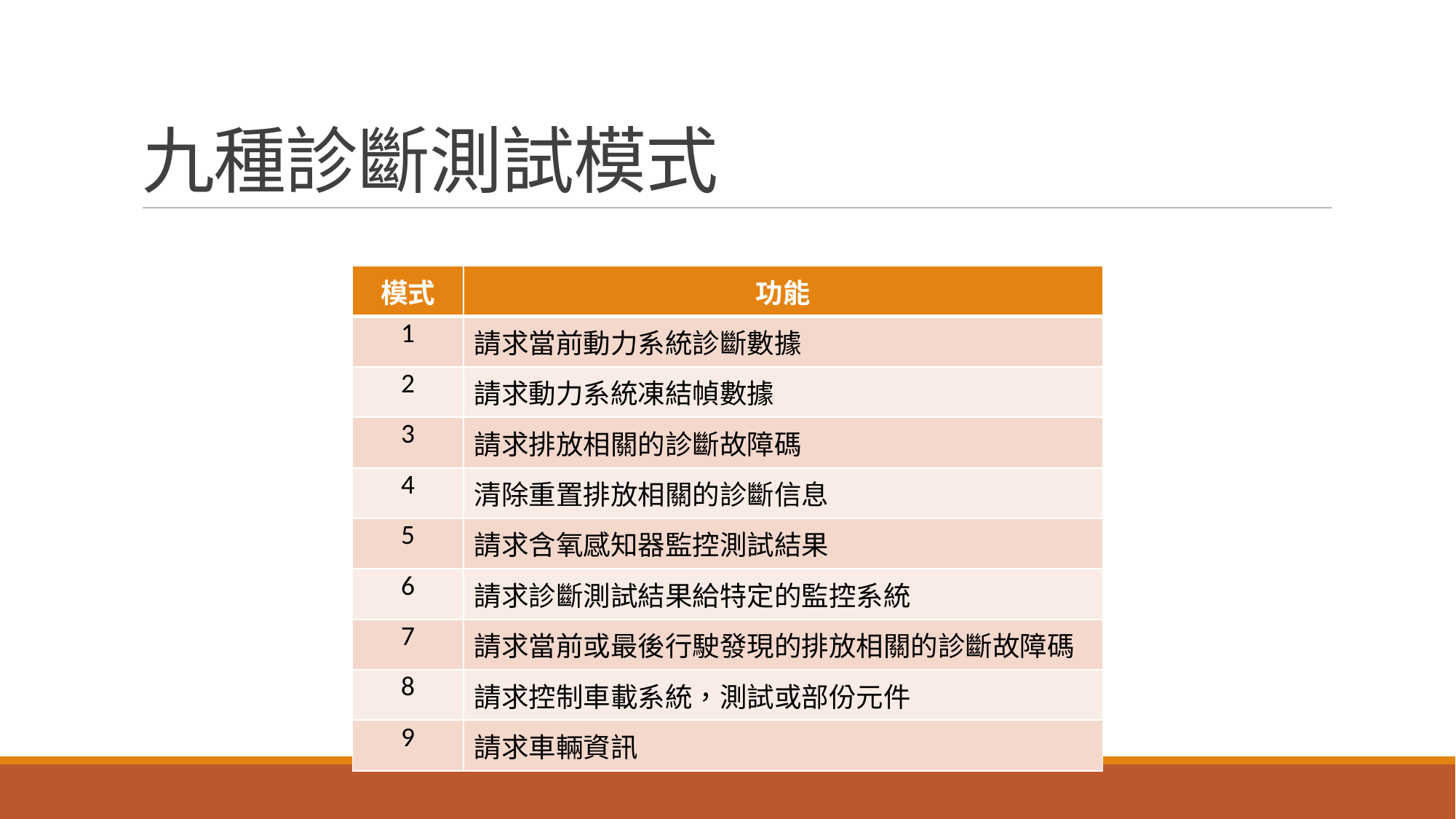

# 九種診斷測試模式
| 模式 | 功能 |
| --- | --- |
| 1 | 請求當前動力系統診斷數據 |
| 2 | 請求動力系統凍結幀數據 |
| 3 | 請求排放相關的診斷故障碼 |
| 4 | 清除重置排放相關的診斷信息 |
| 5 | 請求含氧感知器監控測試結果 |
| 6 | 請求診斷測試結果給特定的監控系統 |
| 7 | 請求當前或最後行駛發現的排放相關的診斷故障碼 |
| 8 | 請求控制車載系統，測試或部份元件 |
| 9 | 請求車輛資訊 |